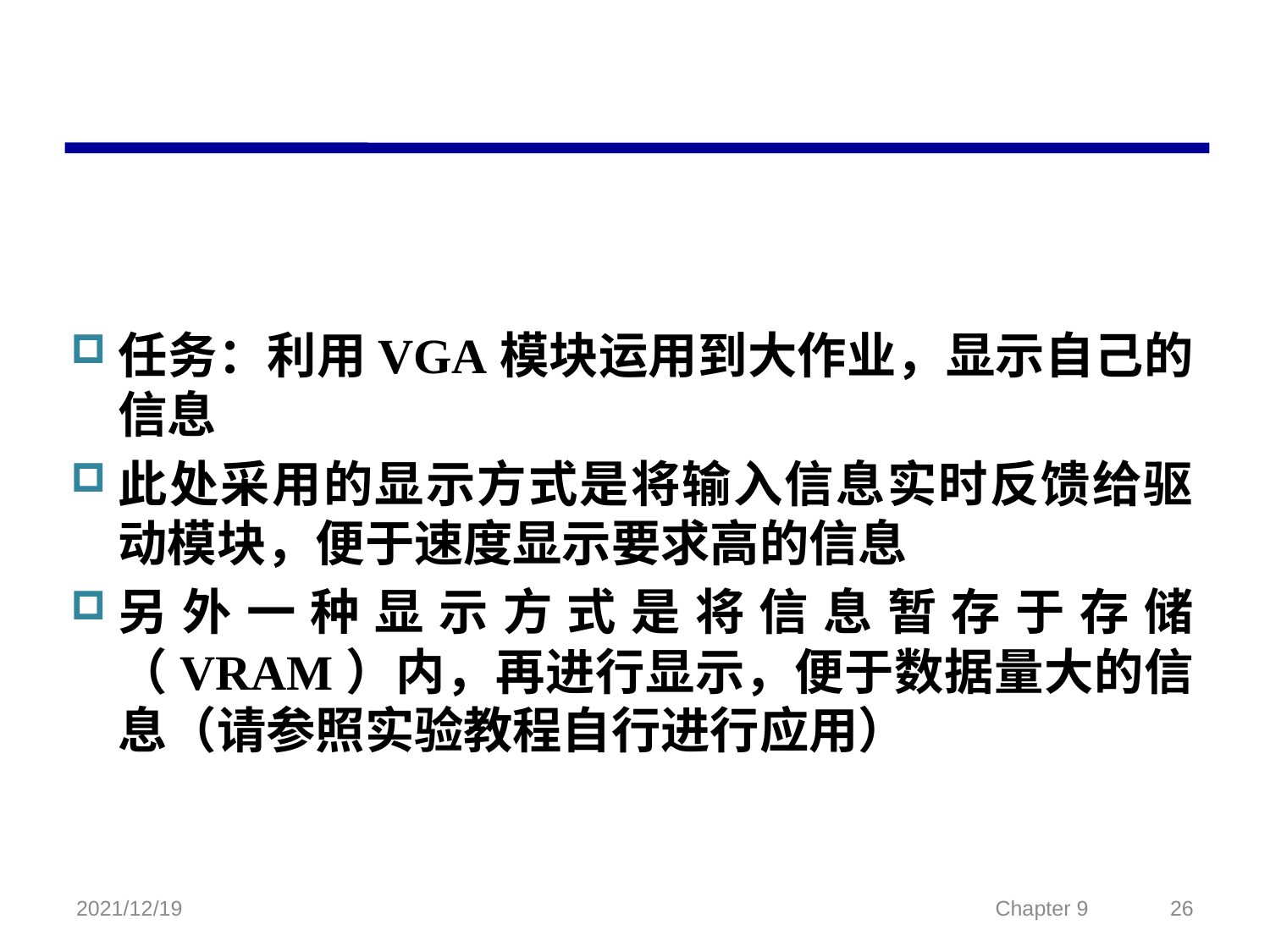

任务：利用VGA模块运用到大作业，显示自己的信息
此处采用的显示方式是将输入信息实时反馈给驱动模块，便于速度显示要求高的信息
另外一种显示方式是将信息暂存于存储（VRAM）内，再进行显示，便于数据量大的信息（请参照实验教程自行进行应用）
2021/12/19
Chapter 9
26